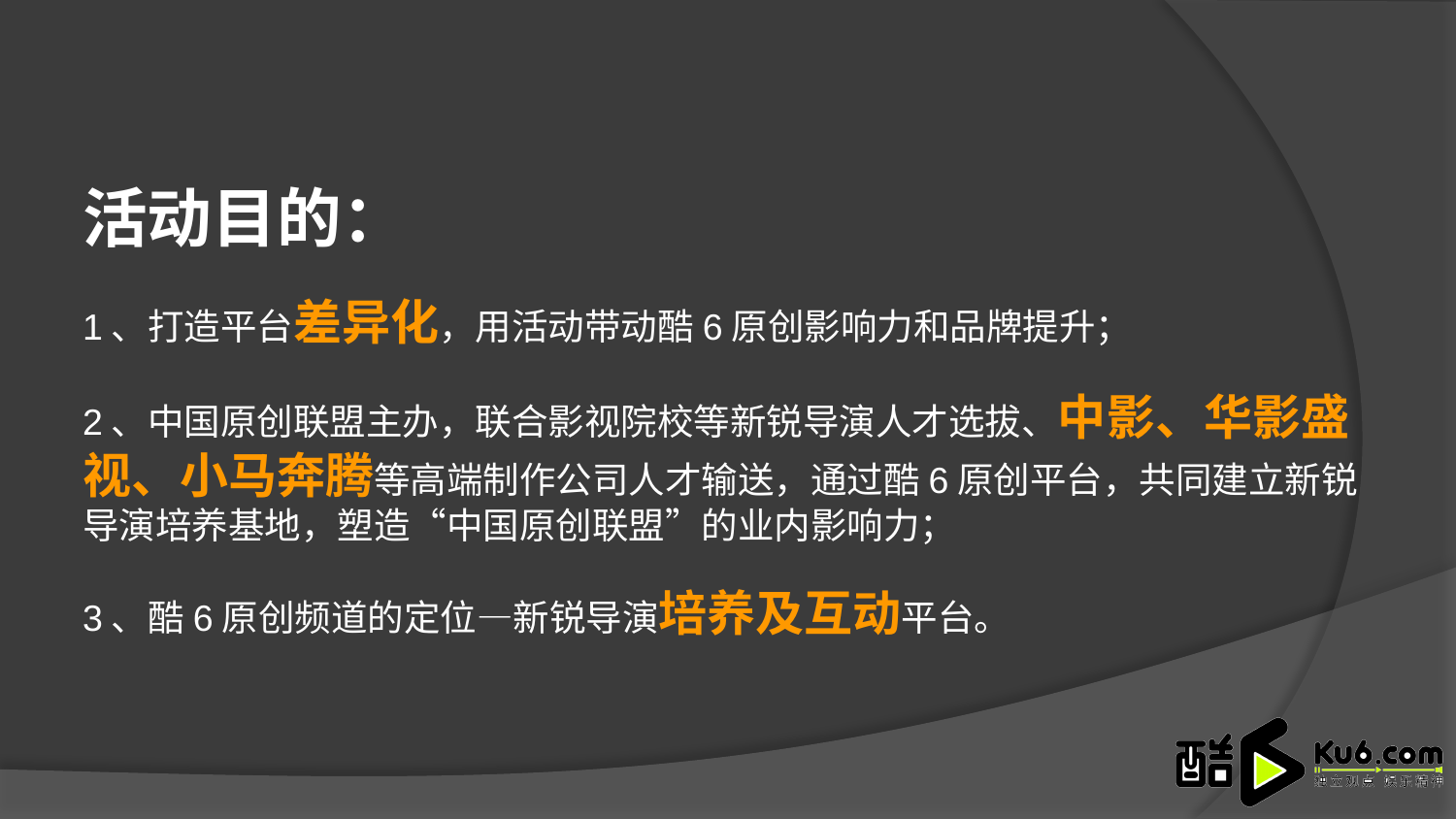

活动目的：
1、打造平台差异化，用活动带动酷6原创影响力和品牌提升；
2、中国原创联盟主办，联合影视院校等新锐导演人才选拔、中影、华影盛视、小马奔腾等高端制作公司人才输送，通过酷6原创平台，共同建立新锐导演培养基地，塑造“中国原创联盟”的业内影响力；
3、酷6原创频道的定位—新锐导演培养及互动平台。